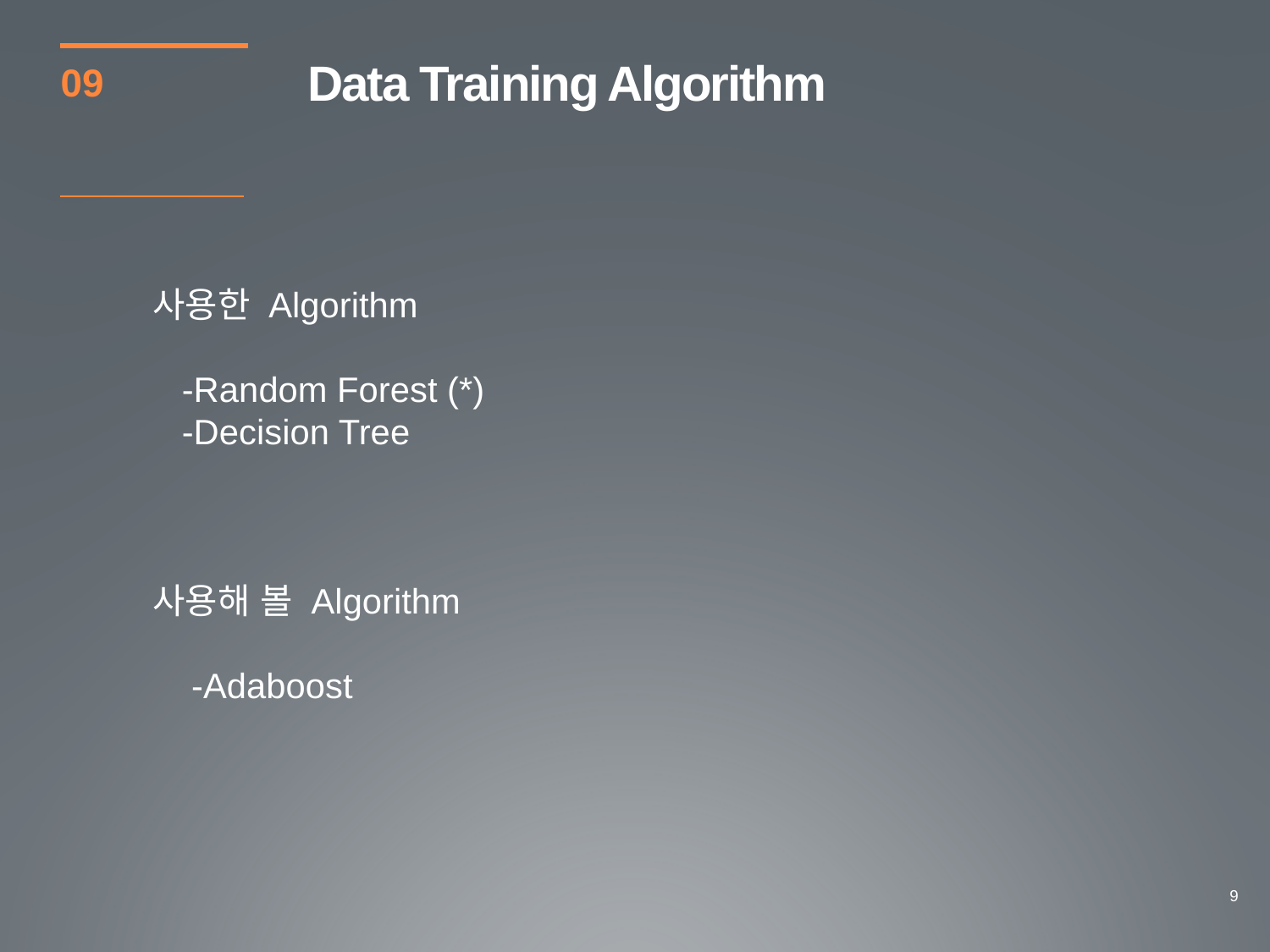

Data Training Algorithm
09

사용한 Algorithm

   -Random Forest (*)
   -Decision Tree

사용해 볼 Algorithm

    -Adaboost